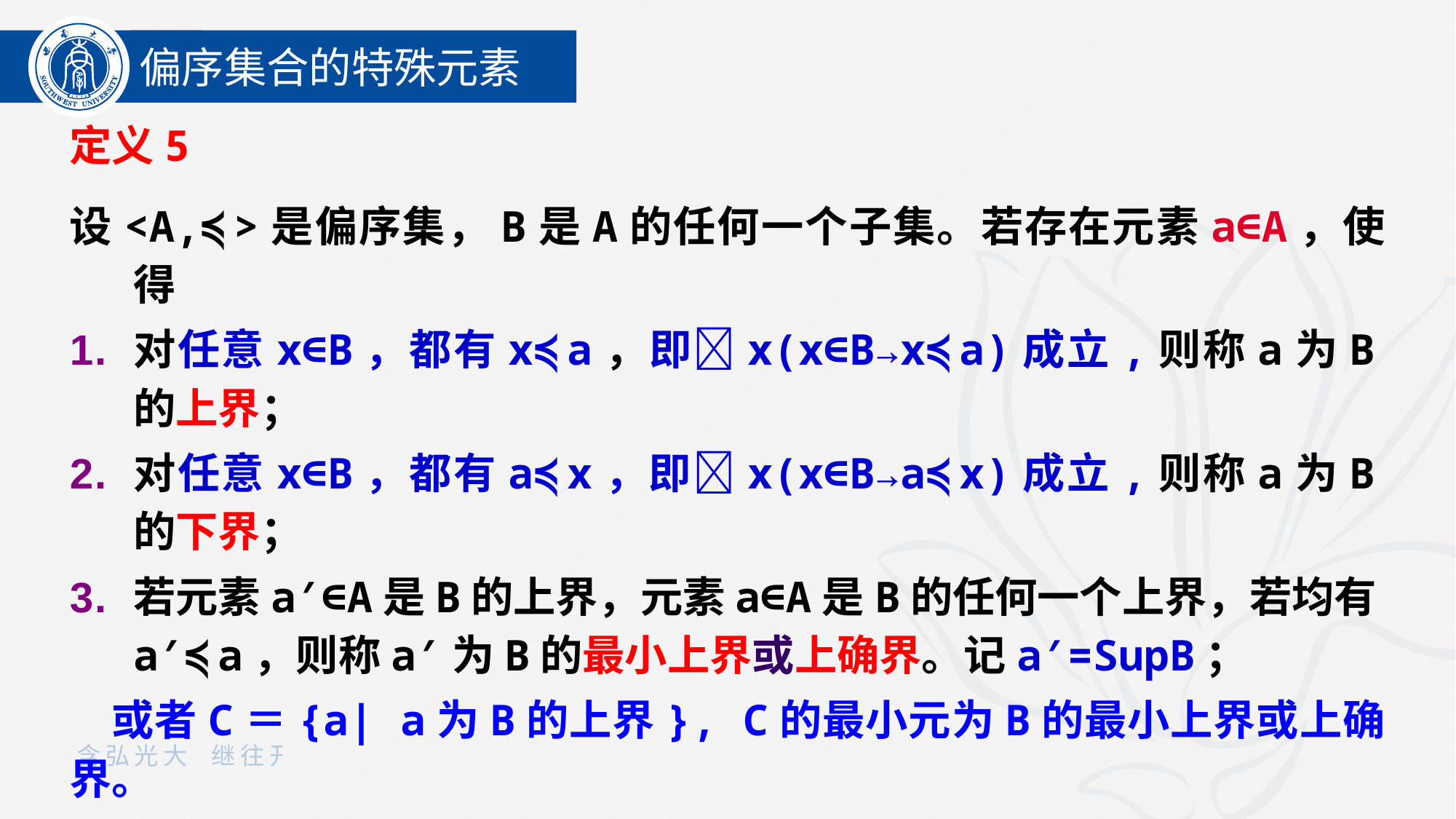

偏序集合的特殊元素
定义5
设<A,≼>是偏序集，B是A的任何一个子集。若存在元素a∈A，使得
对任意x∈B，都有x≼a，即∀x(x∈B→x≼a)成立,则称a为B的上界；
对任意x∈B，都有a≼x，即∀x(x∈B→a≼x)成立,则称a为B的下界；
若元素a′∈A是B的上界，元素a∈A是B的任何一个上界，若均有a′≼a，则称a′为B的最小上界或上确界。记a′=SupB；
   或者C＝{a| a为B的上界}, C的最小元为B的最小上界或上确界。
4. 若元素a′∈A是B的下界，元素a∈A是B的任何一个下界，若均有  a≼a′，则称a′为B的最大下界或下确界。记a′=InfB。
   或者令D＝{a| a为B的下界}, D的最大元为B的最大下界或下确界。